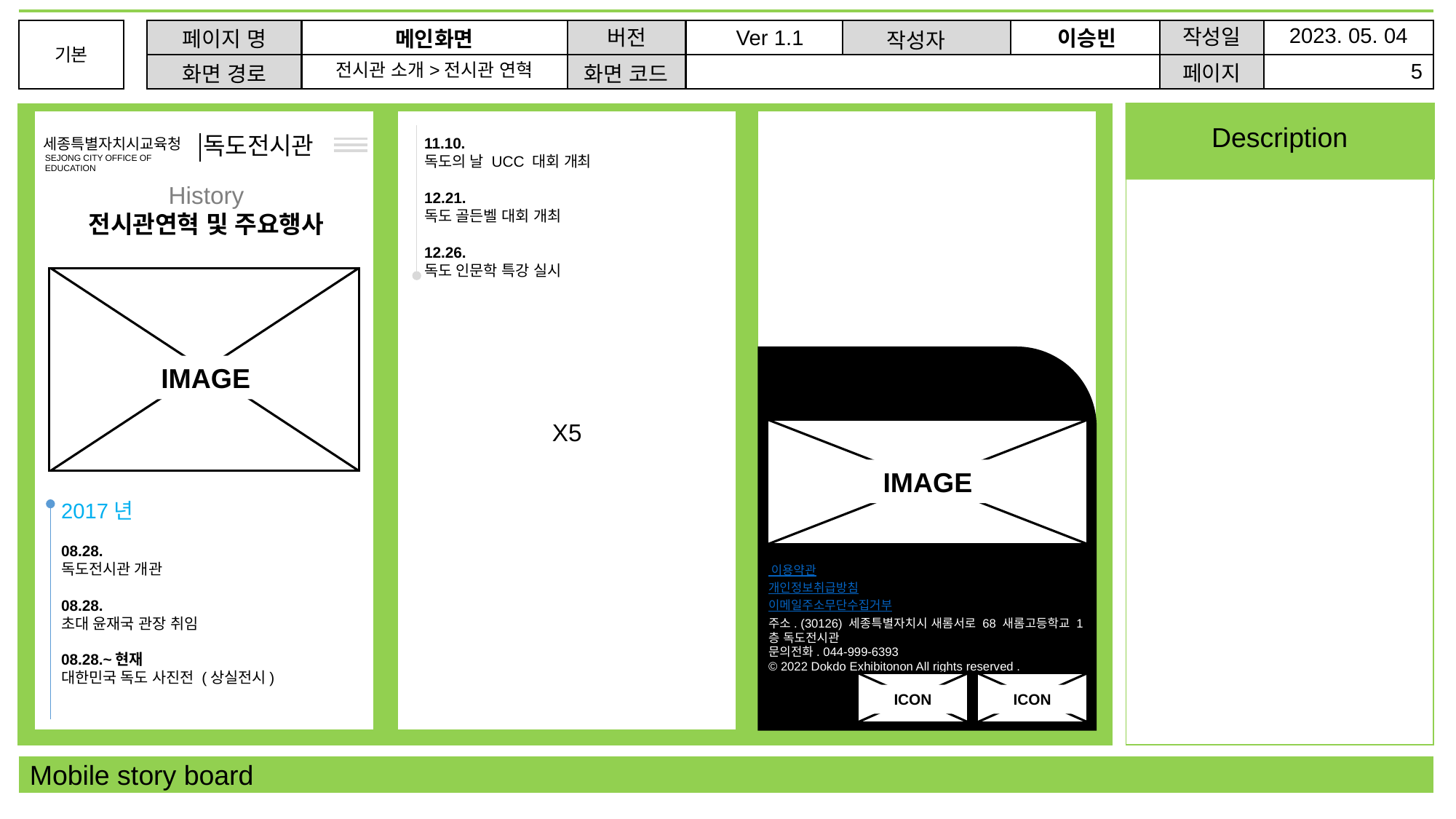

2023. 05. 04
작성일
Ver 1.1
버전
이승빈
페이지 명
메인화면

기본

기본
작성자
기본
5
전시관 소개>전시관 연혁
페이지
화면 코드
화면 경로

기본
기본
기본
기본
독도전시관
세종특별자치시교육청
SEJONG CITY OFFICE OF EDUCATION

History
전시관연혁 및 주요행사

IMAGE
2017년

08.28.
독도전시관 개관

08.28.
초대 윤재국 관장 취임

08.28.~현재
대한민국 독도 사진전 (상실전시)

Description
11.10.
독도의 날 UCC 대회 개최

12.21.
독도 골든벨 대회 개최

12.26.
독도 인문학 특강 실시

IMAGE
 이용약관
개인정보취급방침
이메일주소무단수집거부
주소. (30126) 세종특별자치시 새롬서로 68 새롬고등학교 1층 독도전시관
문의전화. 044-999-6393
© 2022 Dokdo Exhibitonon All rights reserved .

ICON

ICON
X5

Mobile story board